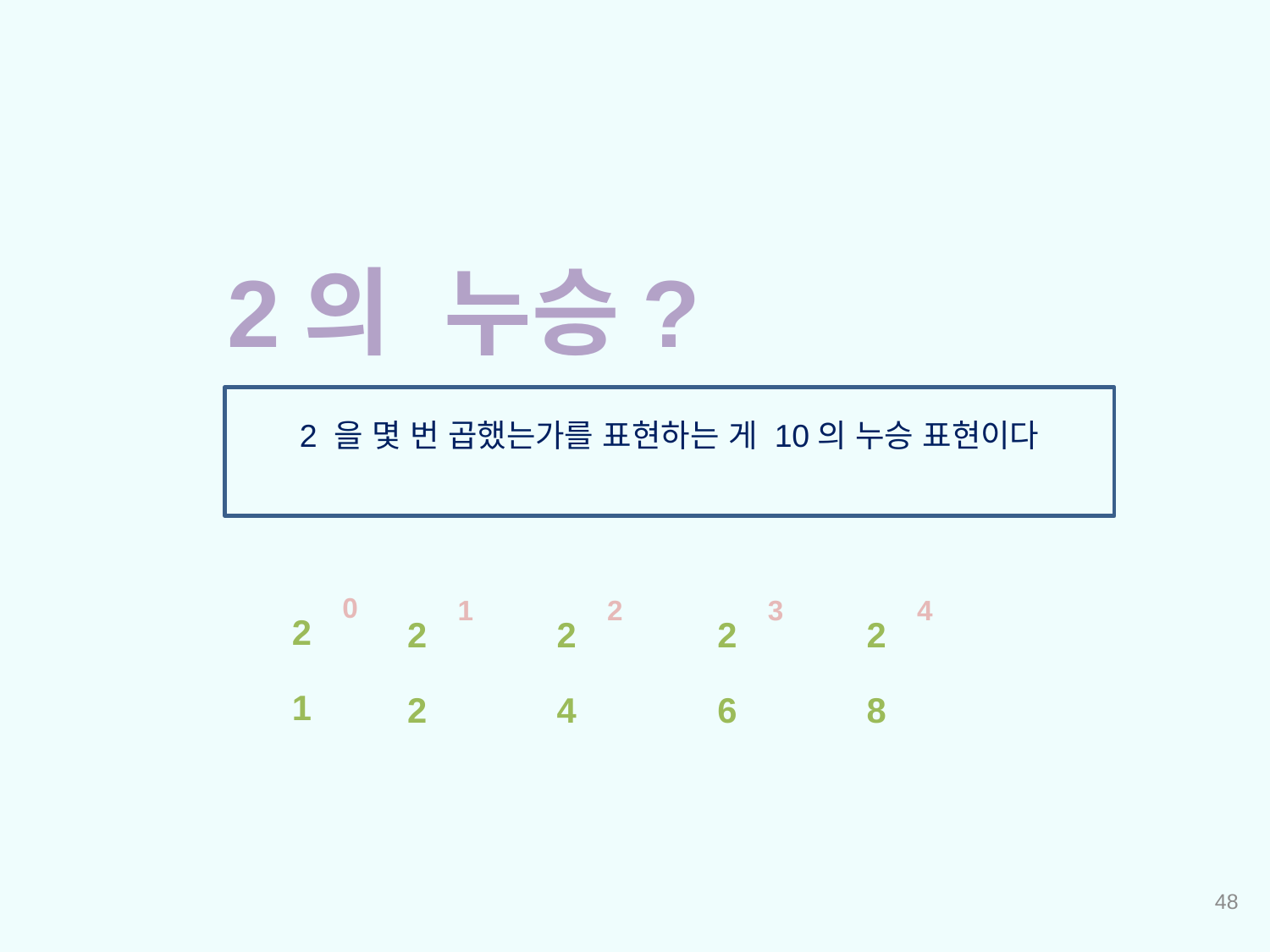

2의  누승?
2 을 몇 번 곱했는가를 표현하는 게 10의 누승 표현이다

0
2
1
1
2
2
2
2
4
3
2
6
4
2
8
48